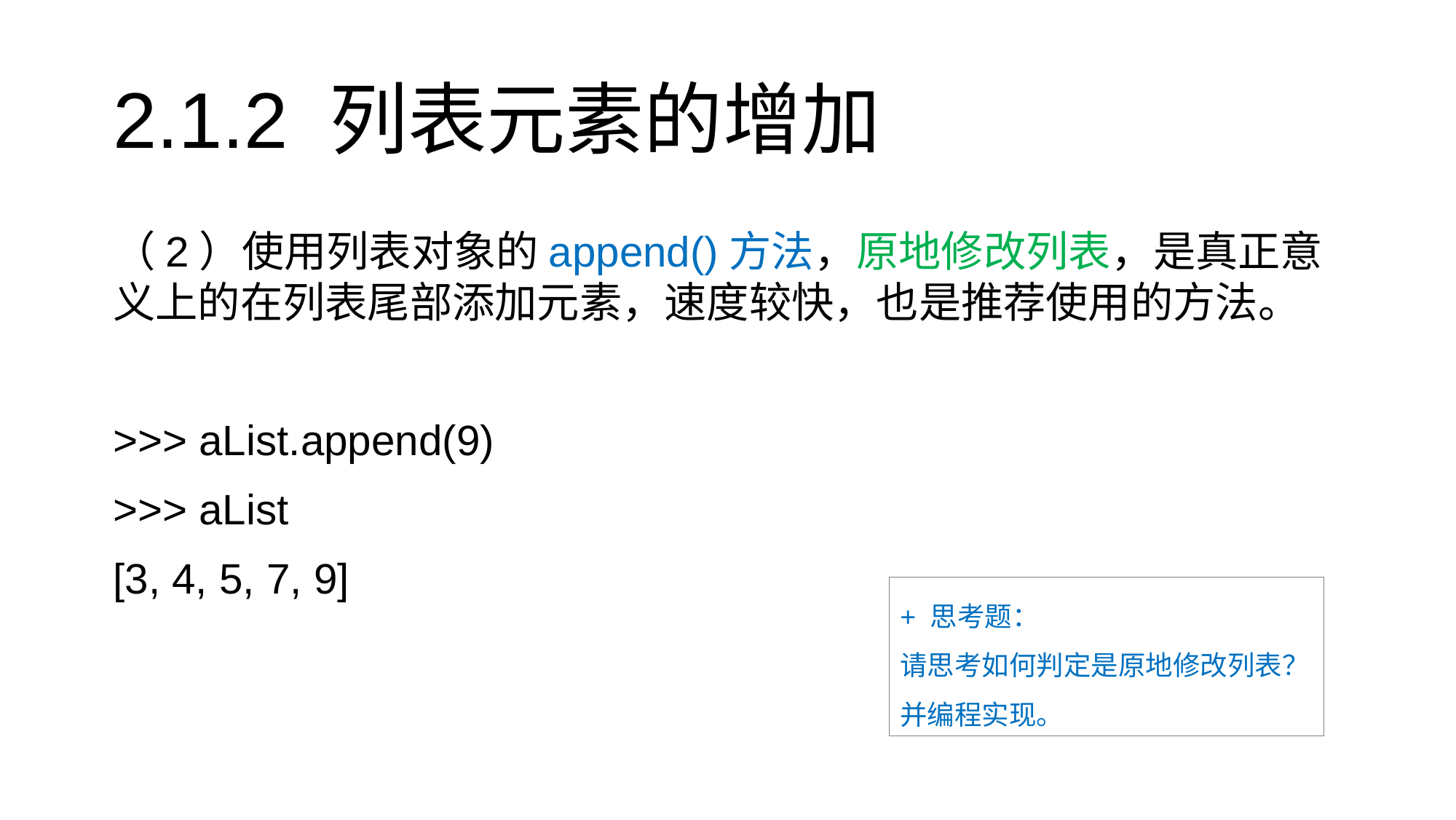

# 2.1.2 列表元素的增加
（2）使用列表对象的append()方法，原地修改列表，是真正意义上的在列表尾部添加元素，速度较快，也是推荐使用的方法。

>>> aList.append(9)
>>> aList
[3, 4, 5, 7, 9]
+ 思考题：
请思考如何判定是原地修改列表？并编程实现。